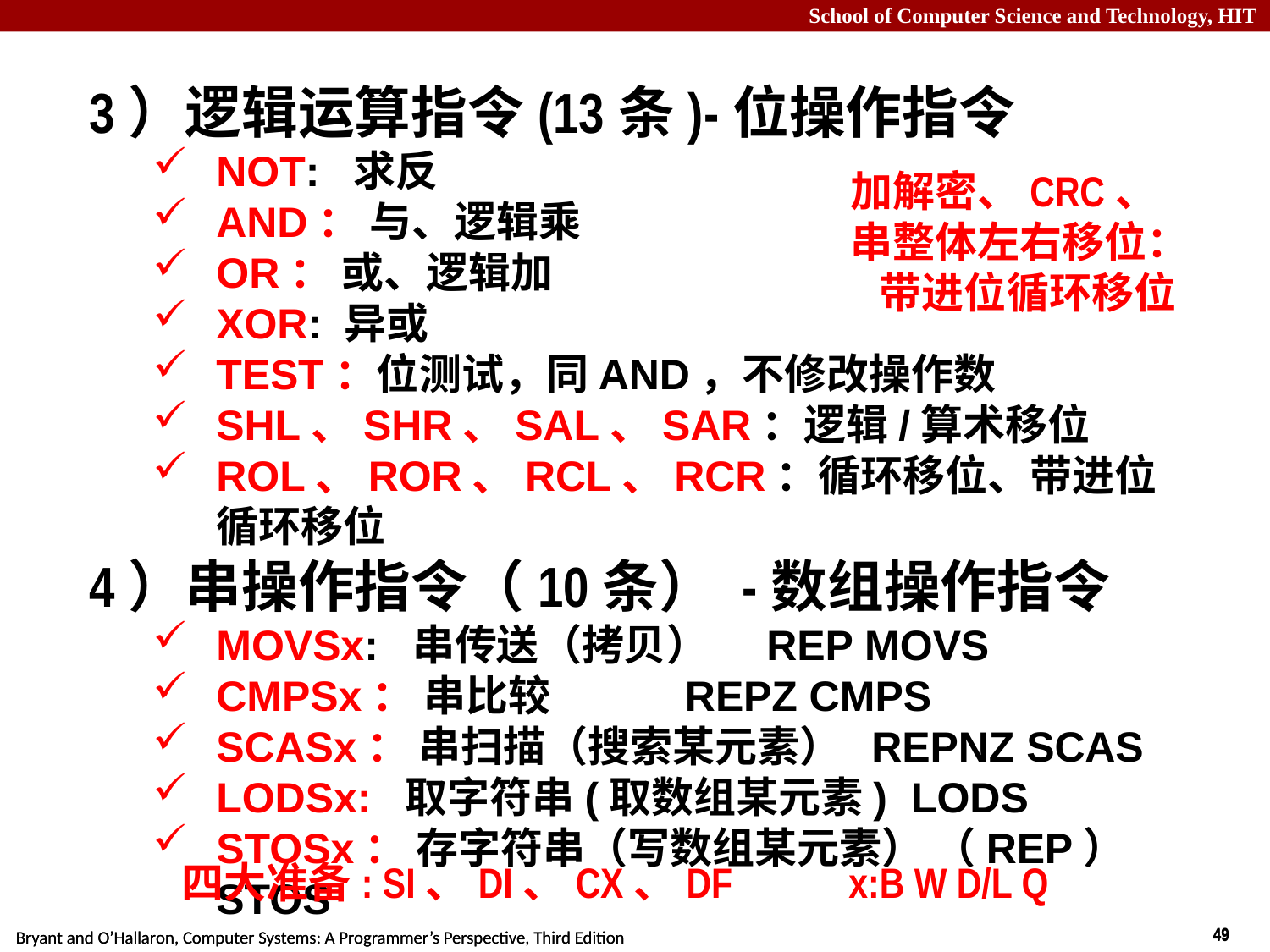

3）逻辑运算指令(13条)-位操作指令
NOT:  求反
AND： 与、逻辑乘
OR： 或、逻辑加
XOR: 异或
TEST：位测试，同AND，不修改操作数
SHL、SHR、SAL、SAR：逻辑/算术移位
ROL、ROR、RCL、RCR：循环移位、带进位循环移位
4）串操作指令（10条） -数组操作指令
MOVSx:  串传送（拷贝）     REP MOVS
CMPSx： 串比较             REPZ CMPS
SCASx： 串扫描（搜索某元素）  REPNZ SCAS
LODSx:  取字符串(取数组某元素)  LODS
STOSx： 存字符串（写数组某元素） （REP） STOS
加解密、CRC、
串整体左右移位：
  带进位循环移位
四大准备: SI、DI、CX、DF            x:B W D/L Q